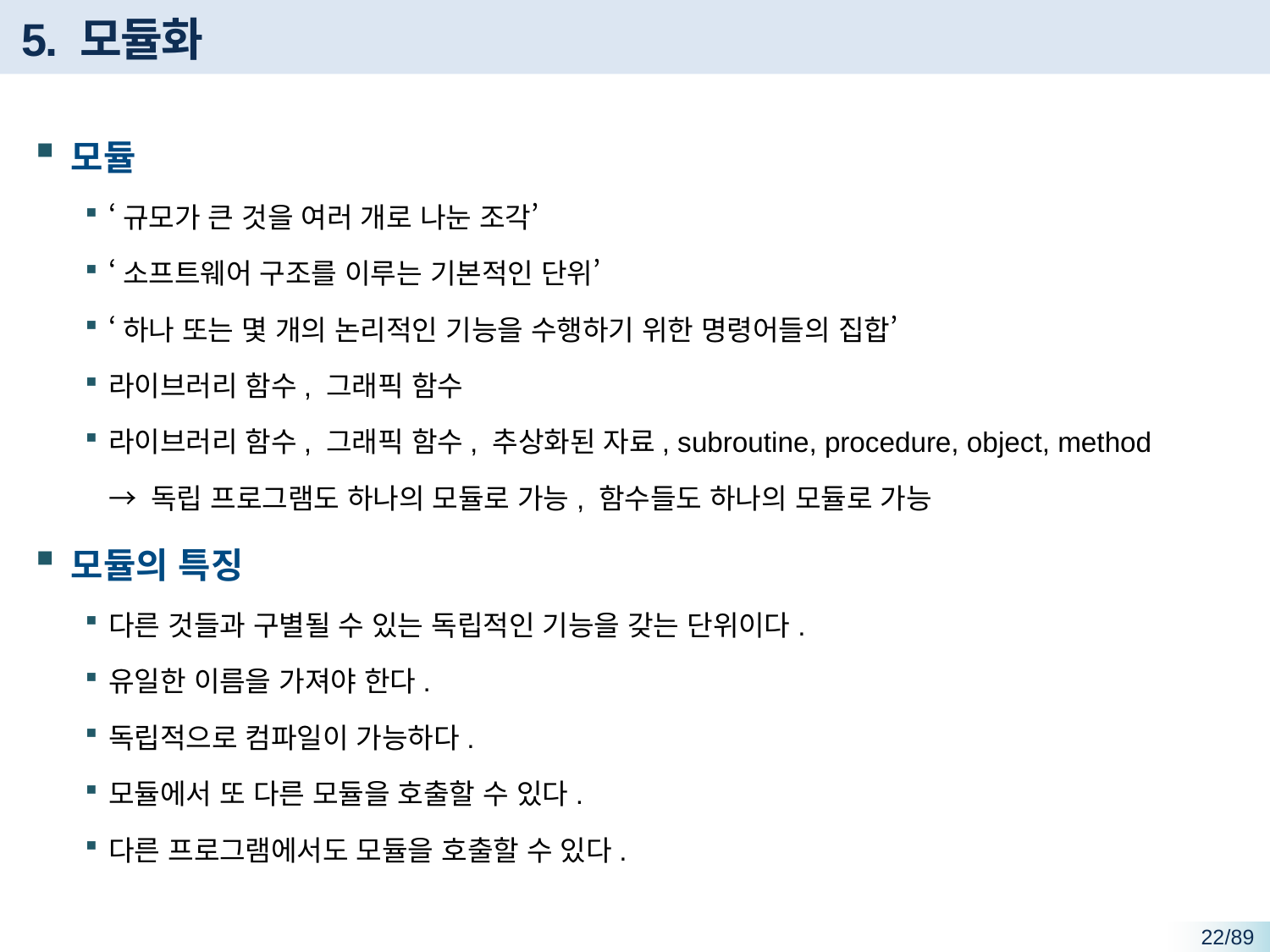

# 5. 모듈화
모듈
‘규모가 큰 것을 여러 개로 나눈 조각’
‘소프트웨어 구조를 이루는 기본적인 단위’
‘하나 또는 몇 개의 논리적인 기능을 수행하기 위한 명령어들의 집합’
라이브러리 함수, 그래픽 함수
라이브러리 함수, 그래픽 함수, 추상화된 자료, subroutine, procedure, object, method
   → 독립 프로그램도 하나의 모듈로 가능, 함수들도 하나의 모듈로 가능
모듈의 특징
다른 것들과 구별될 수 있는 독립적인 기능을 갖는 단위이다.
유일한 이름을 가져야 한다.
독립적으로 컴파일이 가능하다.
모듈에서 또 다른 모듈을 호출할 수 있다.
다른 프로그램에서도 모듈을 호출할 수 있다.